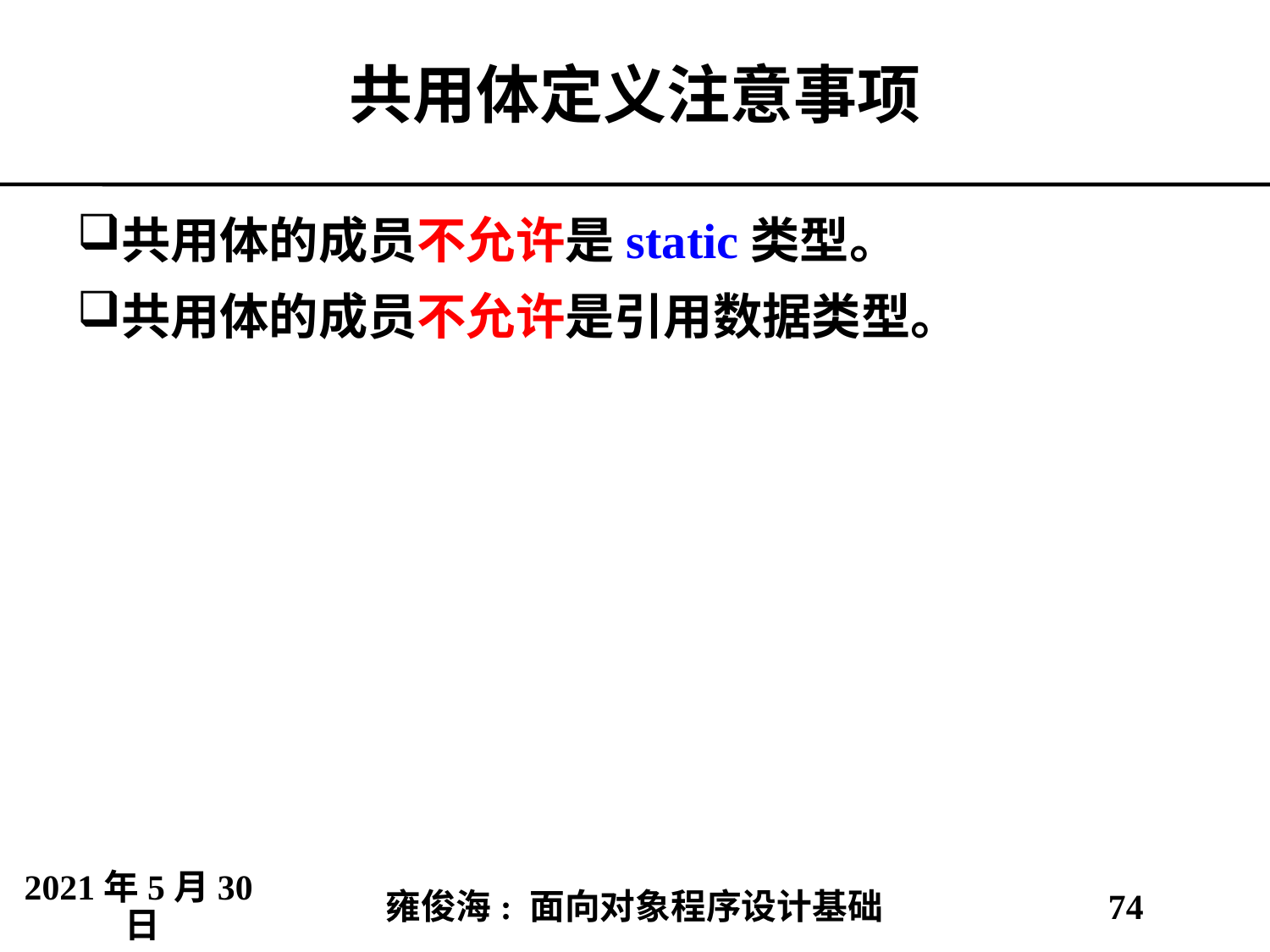

# 共用体定义注意事项

共用体的成员不允许是static类型。
共用体的成员不允许是引用数据类型。
2021年5月30日
雍俊海: 面向对象程序设计基础
74